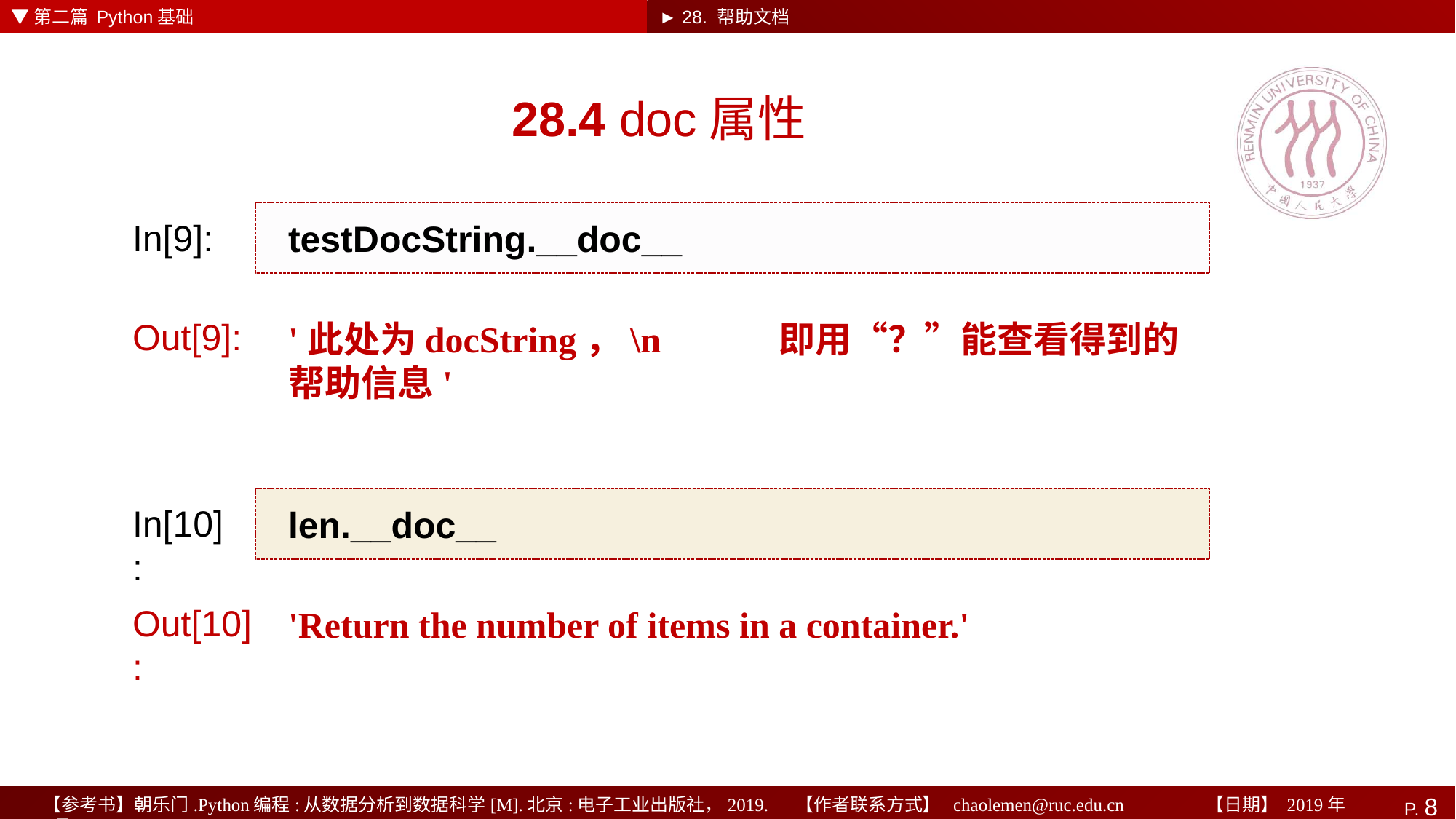

▼第二篇 Python基础
► 28. 帮助文档
# 28.4 doc属性
testDocString.__doc__
In[9]:
'此处为docString，\n            即用“？”能查看得到的帮助信息'
Out[9]:
len.__doc__
In[10]:
'Return the number of items in a container.'
Out[10]: